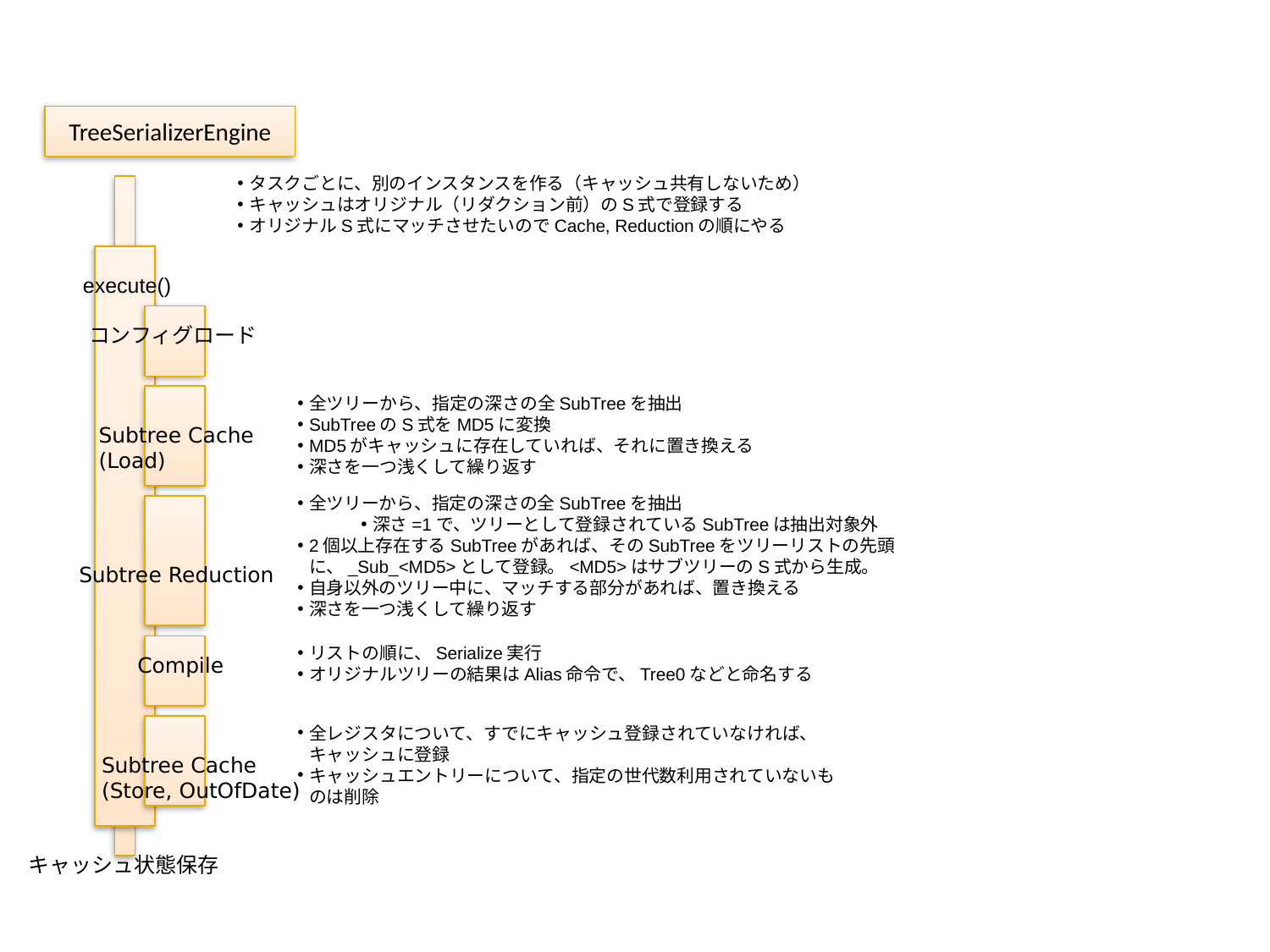

TreeSerializerEngine
タスクごとに、別のインスタンスを作る（キャッシュ共有しないため）
キャッシュはオリジナル（リダクション前）のS式で登録する
オリジナルS式にマッチさせたいのでCache, Reductionの順にやる

execute()

コンフィグロード

全ツリーから、指定の深さの全SubTreeを抽出
SubTreeのS式をMD5に変換
MD5がキャッシュに存在していれば、それに置き換える
深さを一つ浅くして繰り返す
Subtree Cache
(Load)
全ツリーから、指定の深さの全SubTreeを抽出
深さ=1で、ツリーとして登録されているSubTreeは抽出対象外
2個以上存在するSubTreeがあれば、そのSubTreeをツリーリストの先頭に、_Sub_<MD5>として登録。<MD5>はサブツリーのS式から生成。
自身以外のツリー中に、マッチする部分があれば、置き換える
深さを一つ浅くして繰り返す

Subtree Reduction

リストの順に、Serialize実行
オリジナルツリーの結果はAlias命令で、Tree0などと命名する
Compile

全レジスタについて、すでにキャッシュ登録されていなければ、キャッシュに登録
キャッシュエントリーについて、指定の世代数利用されていないものは削除
Subtree Cache
(Store, OutOfDate)
キャッシュ状態保存